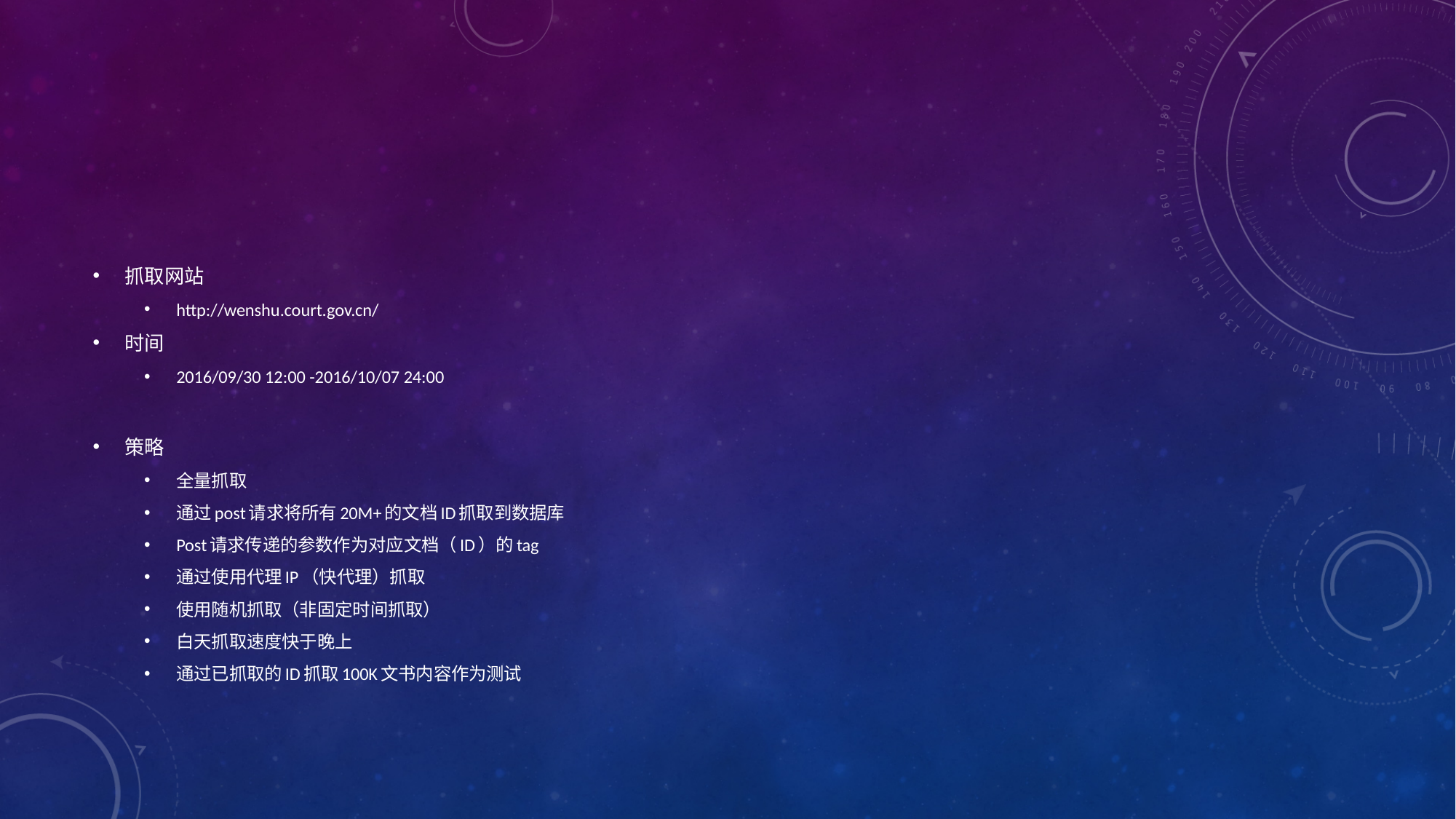

#
抓取网站
http://wenshu.court.gov.cn/
时间
2016/09/30 12:00 -2016/10/07 24:00

策略
全量抓取
通过post请求将所有20M+的文档ID抓取到数据库
Post请求传递的参数作为对应文档（ID）的tag
通过使用代理IP（快代理）抓取
使用随机抓取（非固定时间抓取）
白天抓取速度快于晚上
通过已抓取的ID抓取100K文书内容作为测试